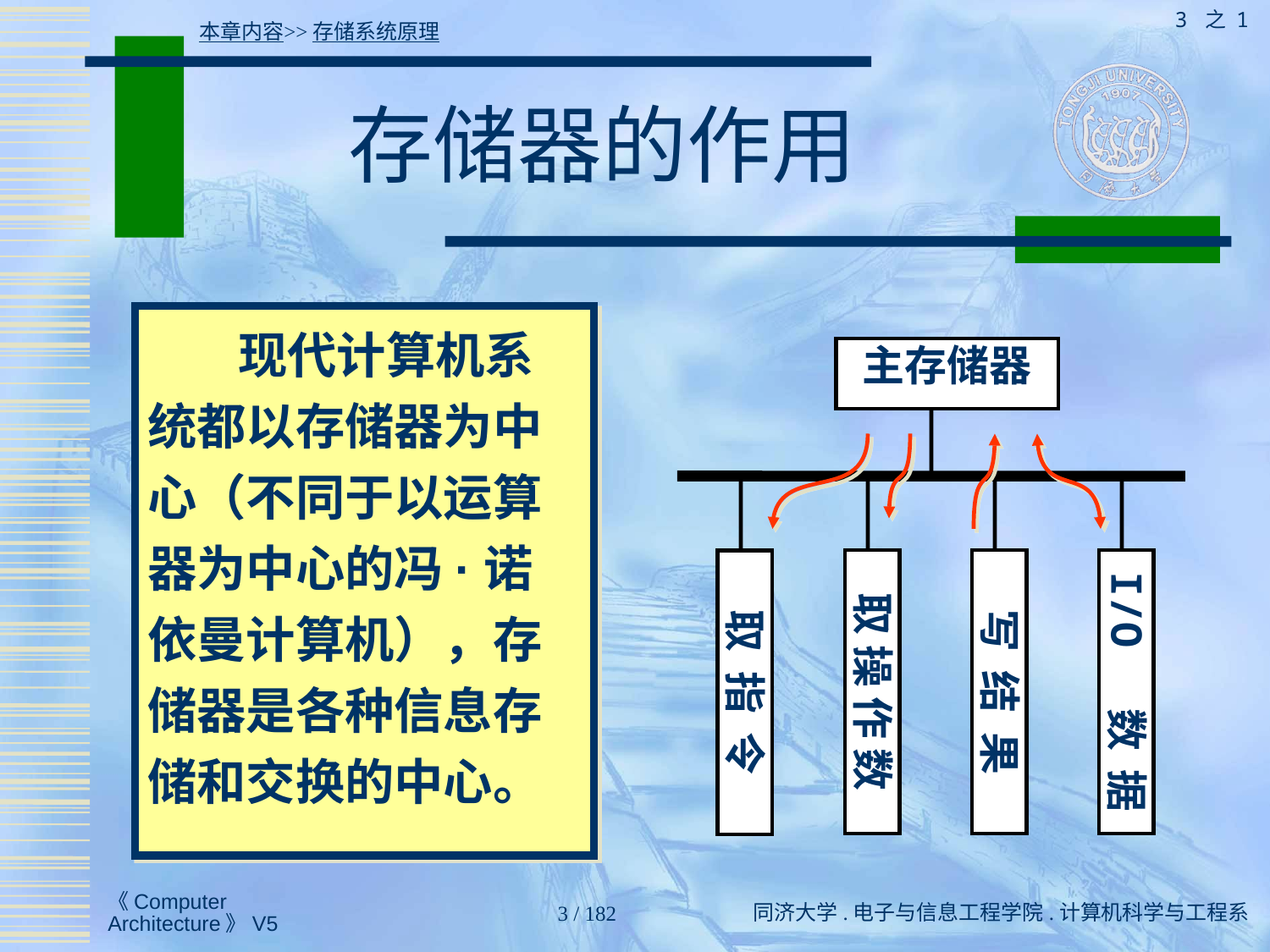

3 之 1
本章内容>>存储系统原理
# 存储器的作用
       现代计算机系统都以存储器为中心（不同于以运算器为中心的冯·诺依曼计算机），存储器是各种信息存储和交换的中心。
主存储器

取 操 作 数
写  结  果
I/O  数  据
取  指  令